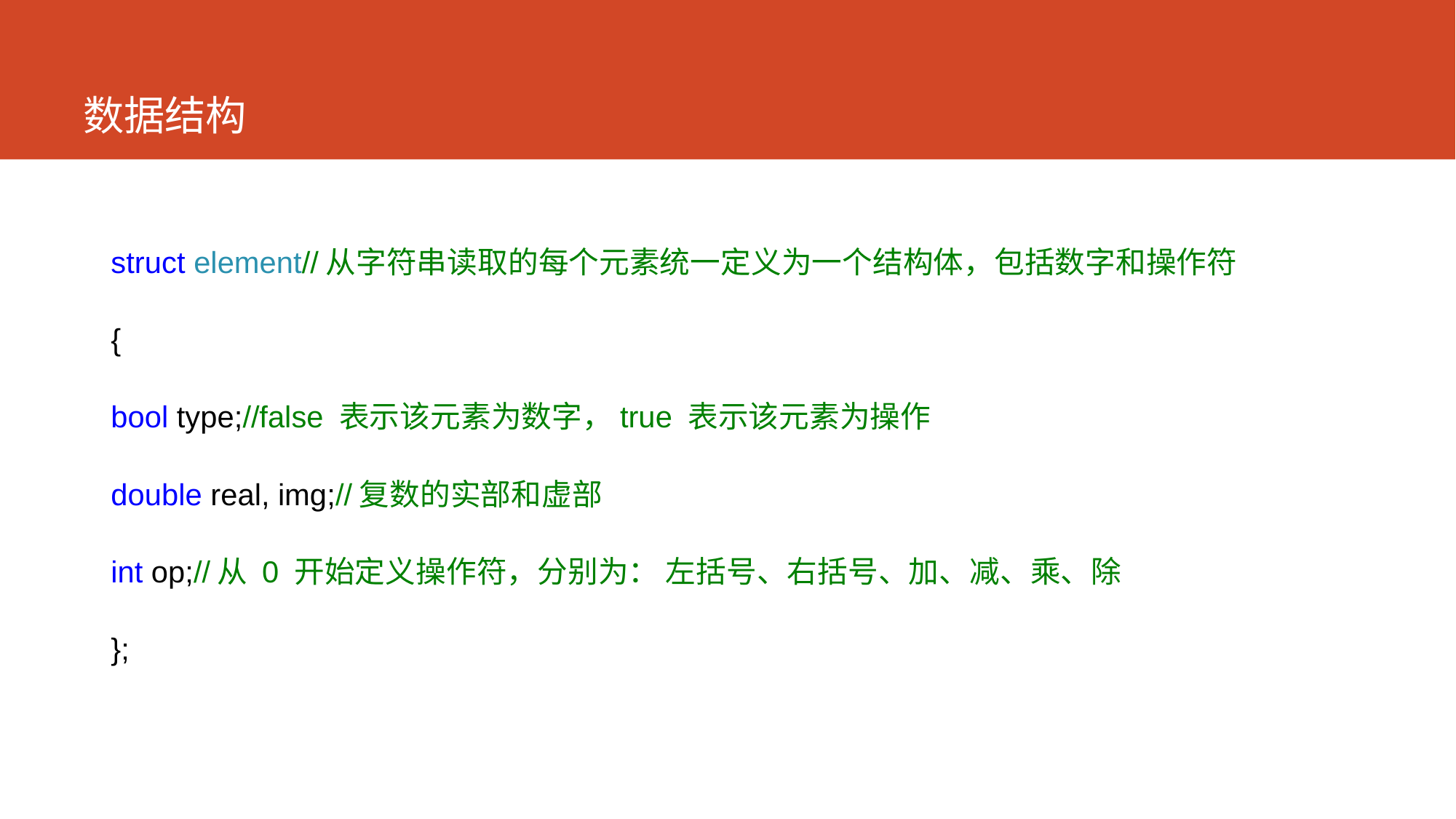

# 数据结构
struct element//从字符串读取的每个元素统一定义为一个结构体，包括数字和操作符
{
bool type;//false 表示该元素为数字，true 表示该元素为操作
double real, img;//复数的实部和虚部
int op;//从 0 开始定义操作符，分别为： 左括号、右括号、加、减、乘、除
};